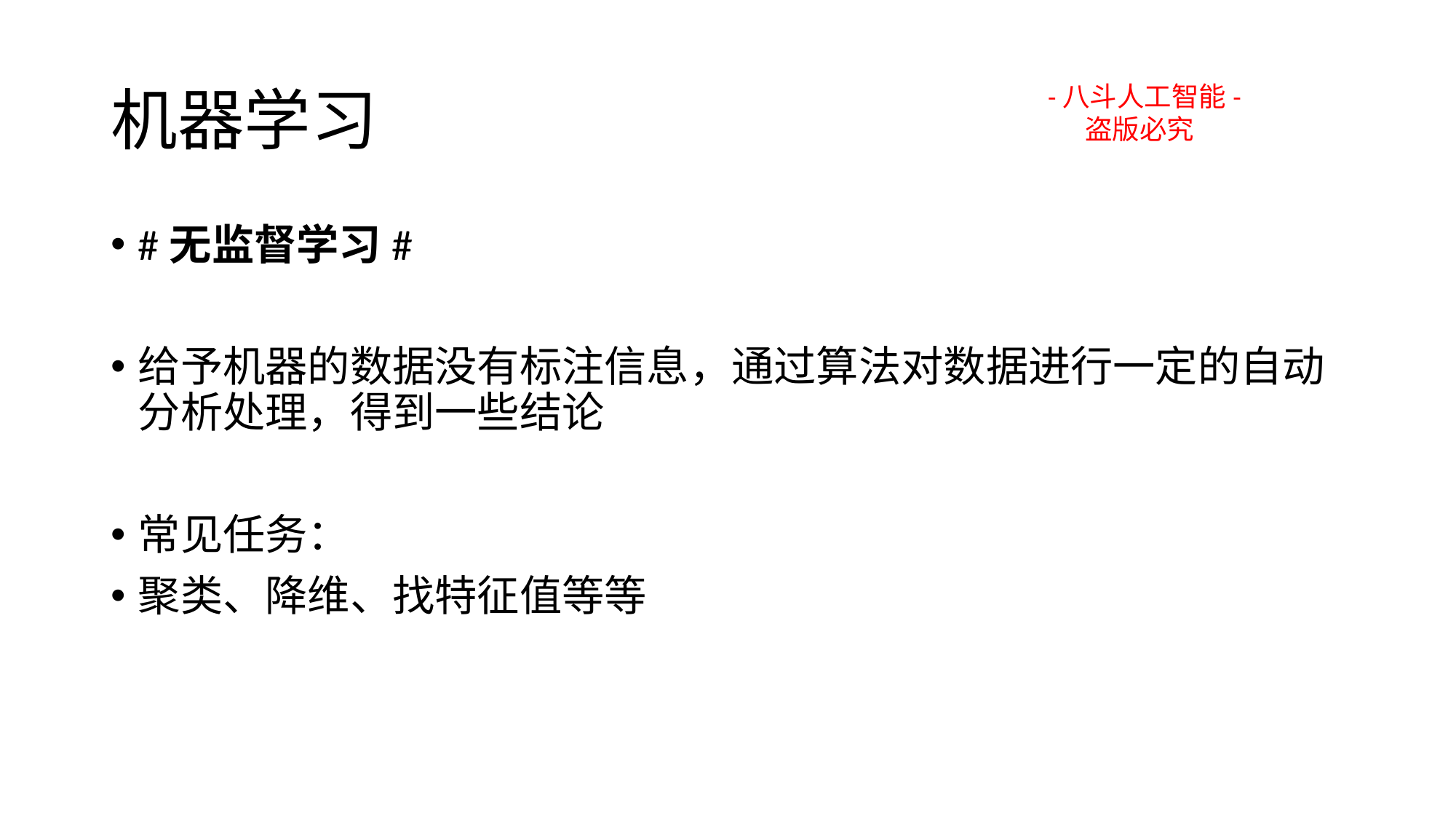

# 机器学习
-八斗人工智能-
     盗版必究
#无监督学习#

给予机器的数据没有标注信息，通过算法对数据进行一定的自动分析处理，得到一些结论

常见任务：
聚类、降维、找特征值等等